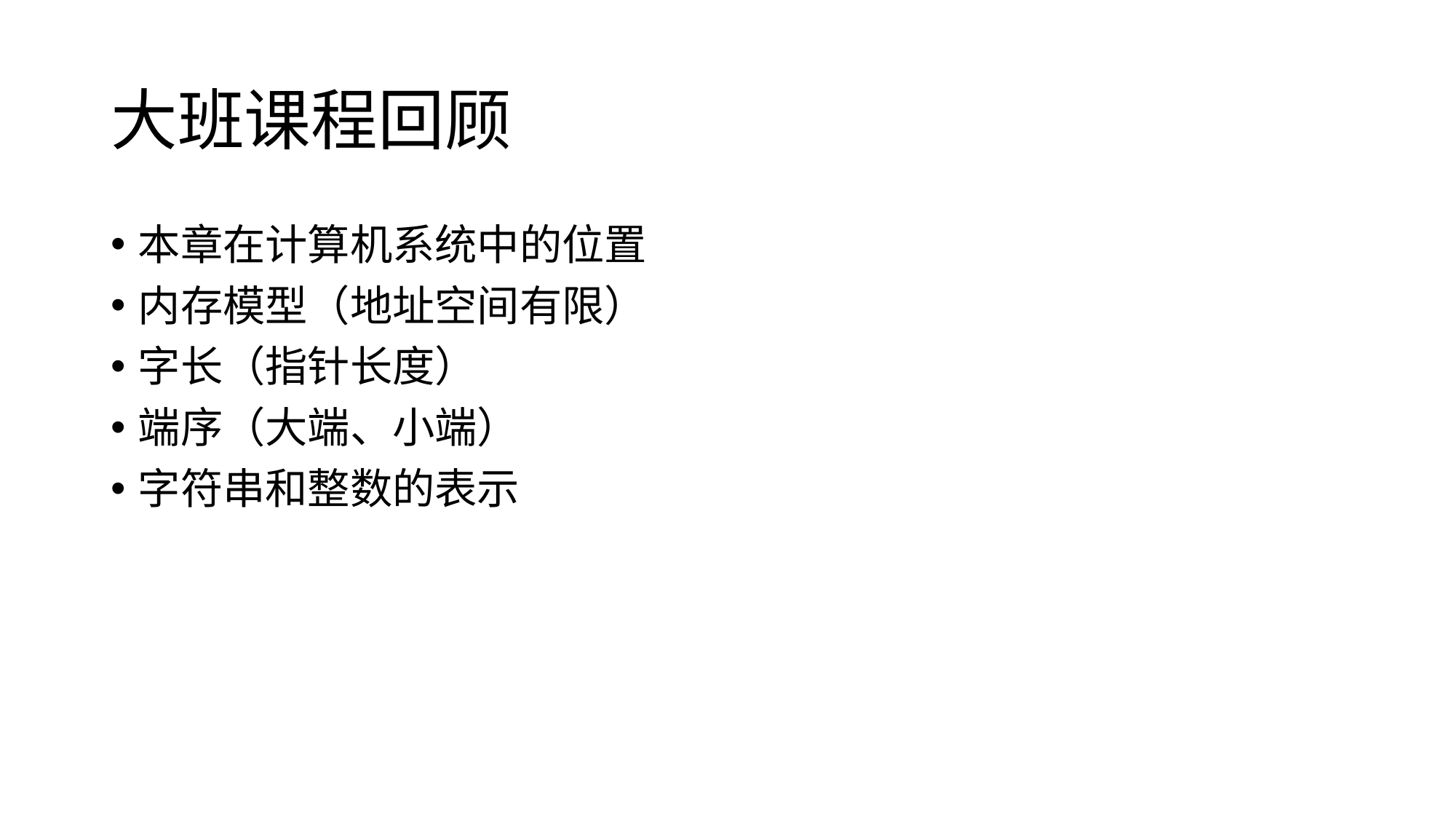

# 大班课程回顾
本章在计算机系统中的位置
内存模型（地址空间有限）
字长（指针长度）
端序（大端、小端）
字符串和整数的表示